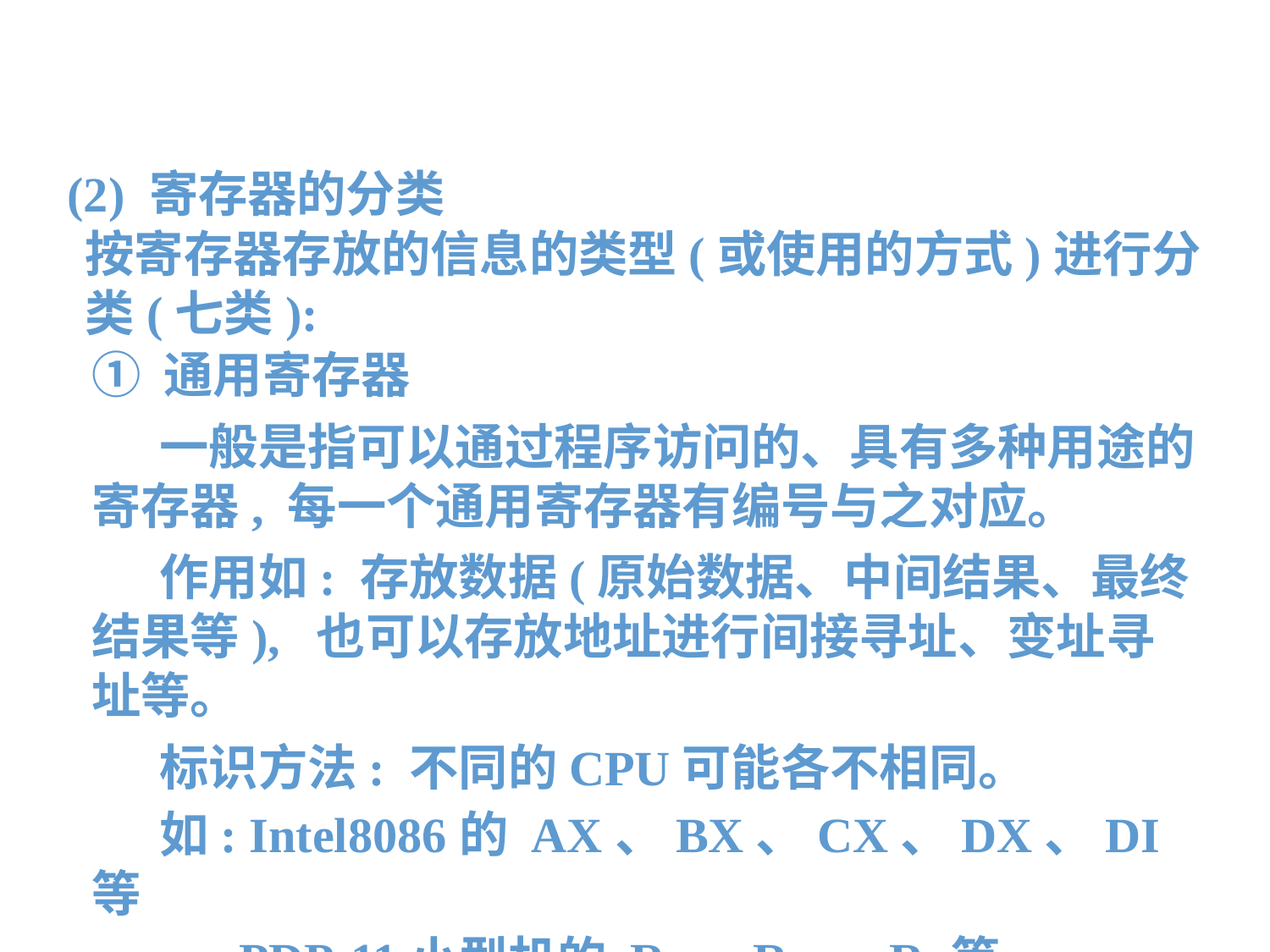

(2) 寄存器的分类
按寄存器存放的信息的类型(或使用的方式)进行分类(七类):
① 通用寄存器
     一般是指可以通过程序访问的、具有多种用途的寄存器, 每一个通用寄存器有编号与之对应。
     作用如: 存放数据(原始数据、中间结果、最终结果等),  也可以存放地址进行间接寻址、变址寻址等。
     标识方法: 不同的CPU可能各不相同。
     如: Intel8086的 AX、BX、CX、DX、DI等
            PDP-11小型机的 R0、R1 、 R2等